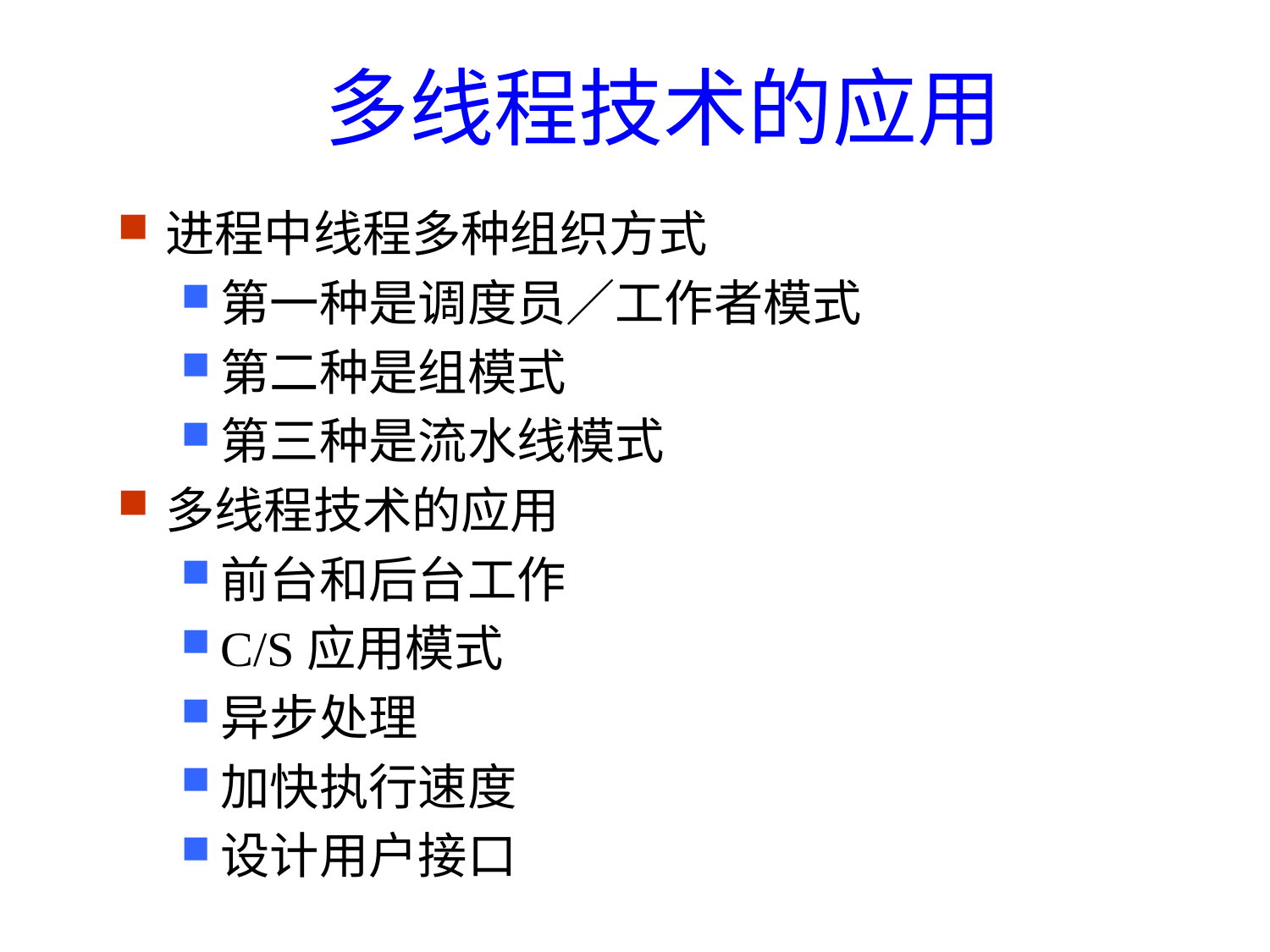

多线程技术的应用
进程中线程多种组织方式
第一种是调度员／工作者模式
第二种是组模式
第三种是流水线模式
多线程技术的应用
前台和后台工作
C/S应用模式
异步处理
加快执行速度
设计用户接口